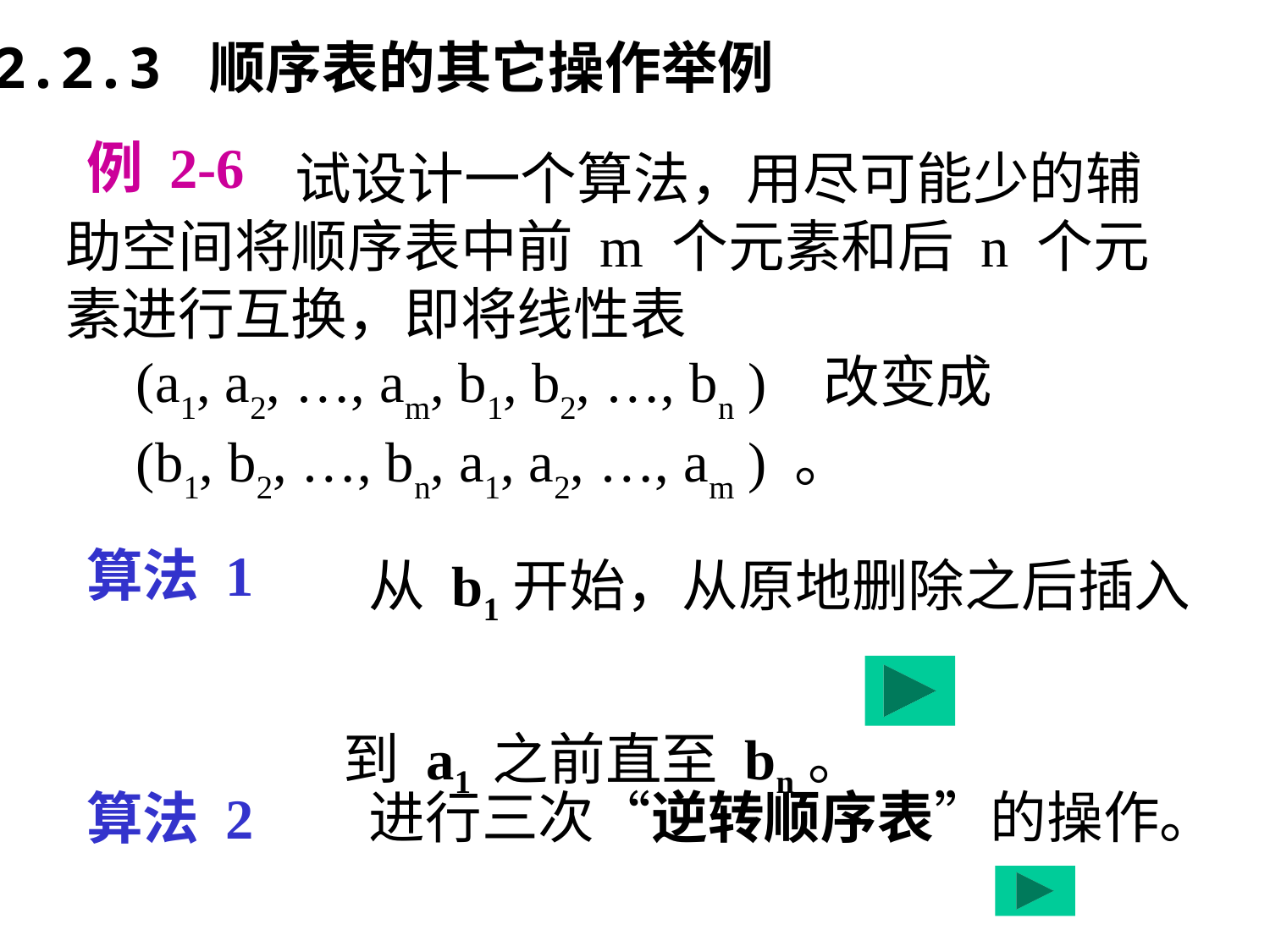

2.2.3 顺序表的其它操作举例
例 2-6
                 试设计一个算法，用尽可能少的辅助空间将顺序表中前 m 个元素和后 n 个元素进行互换，即将线性表
     (a1, a2, …, am, b1, b2, …, bn )   改变成
     (b1, b2, …, bn, a1, a2, …, am ) 。
算法 1
		  从 b1开始，从原地删除之后插入
                    到 a1 之前直至 bn。

		  进行三次“逆转顺序表”的操作。
算法 2